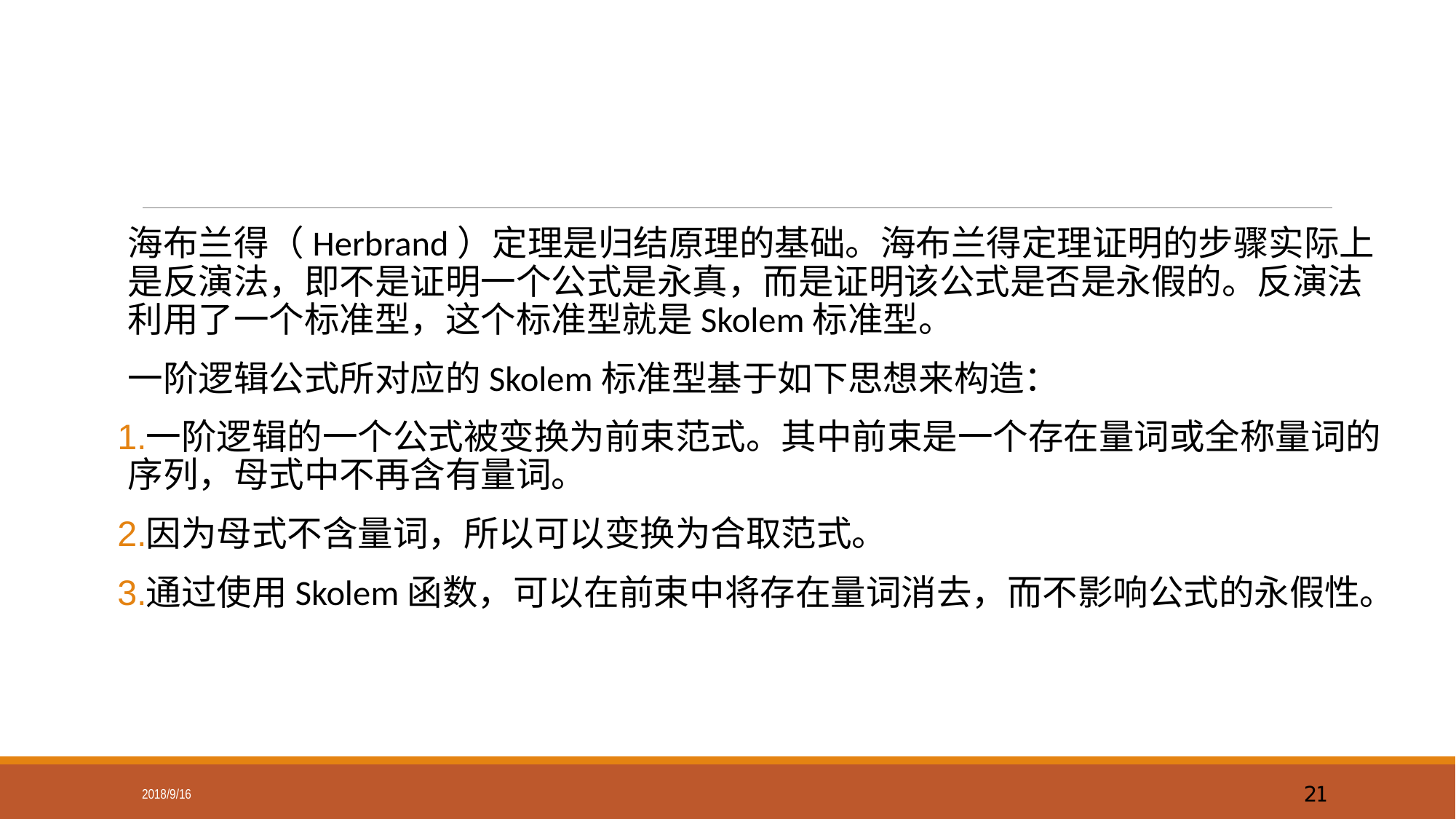

海布兰得（Herbrand）定理是归结原理的基础。海布兰得定理证明的步骤实际上是反演法，即不是证明一个公式是永真，而是证明该公式是否是永假的。反演法利用了一个标准型，这个标准型就是Skolem标准型。
一阶逻辑公式所对应的Skolem标准型基于如下思想来构造：
一阶逻辑的一个公式被变换为前束范式。其中前束是一个存在量词或全称量词的序列，母式中不再含有量词。
因为母式不含量词，所以可以变换为合取范式。
通过使用Skolem函数，可以在前束中将存在量词消去，而不影响公式的永假性。
2018/9/16
21